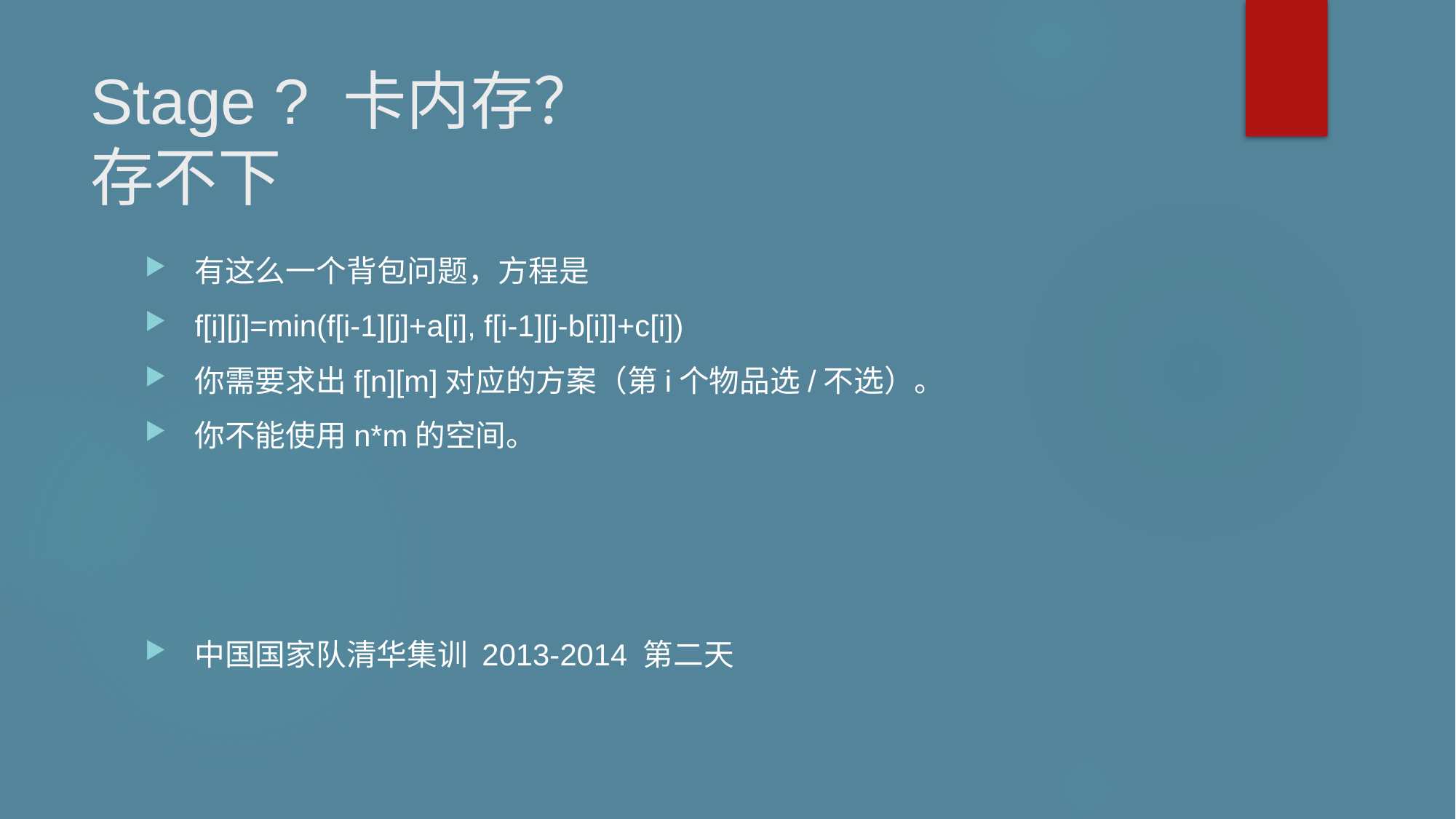

# Stage ? 卡内存？ 存不下
有这么一个背包问题，方程是
f[i][j]=min(f[i-1][j]+a[i], f[i-1][j-b[i]]+c[i])
你需要求出f[n][m]对应的方案（第i个物品选/不选）。
你不能使用n*m的空间。

中国国家队清华集训 2013-2014 第二天